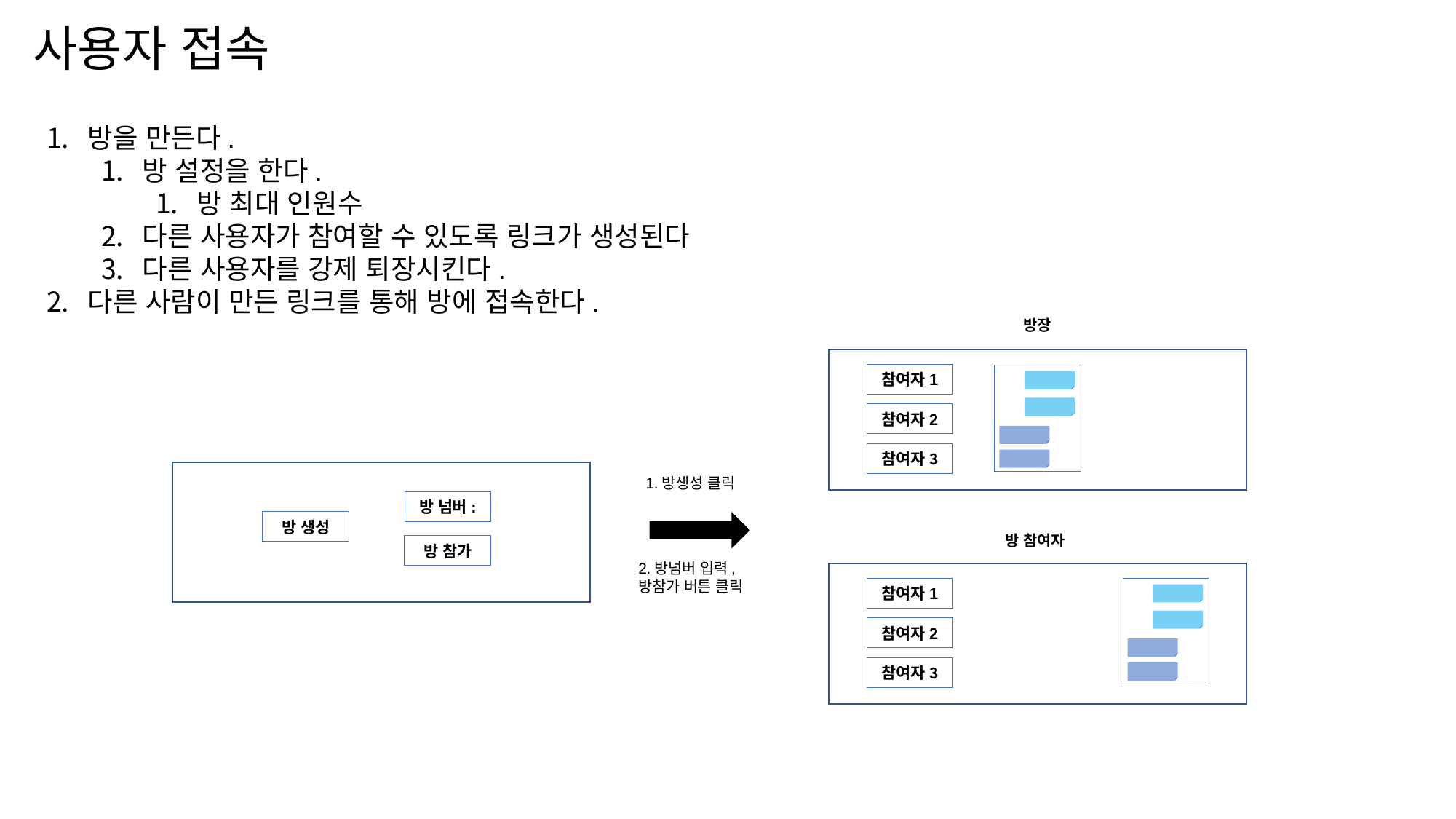

# 사용자 접속
방을 만든다.
방 설정을 한다.
방 최대 인원수
다른 사용자가 참여할 수 있도록 링크가 생성된다
다른 사용자를 강제 퇴장시킨다.
다른 사람이 만든 링크를 통해 방에 접속한다.
방장

참여자1

참여자2
참여자3

방 생성
방 참가
1.방생성 클릭

방 넘버:
방 참여자

참여자1

참여자2

참여자3

2.방넘버 입력,
방참가 버튼 클릭